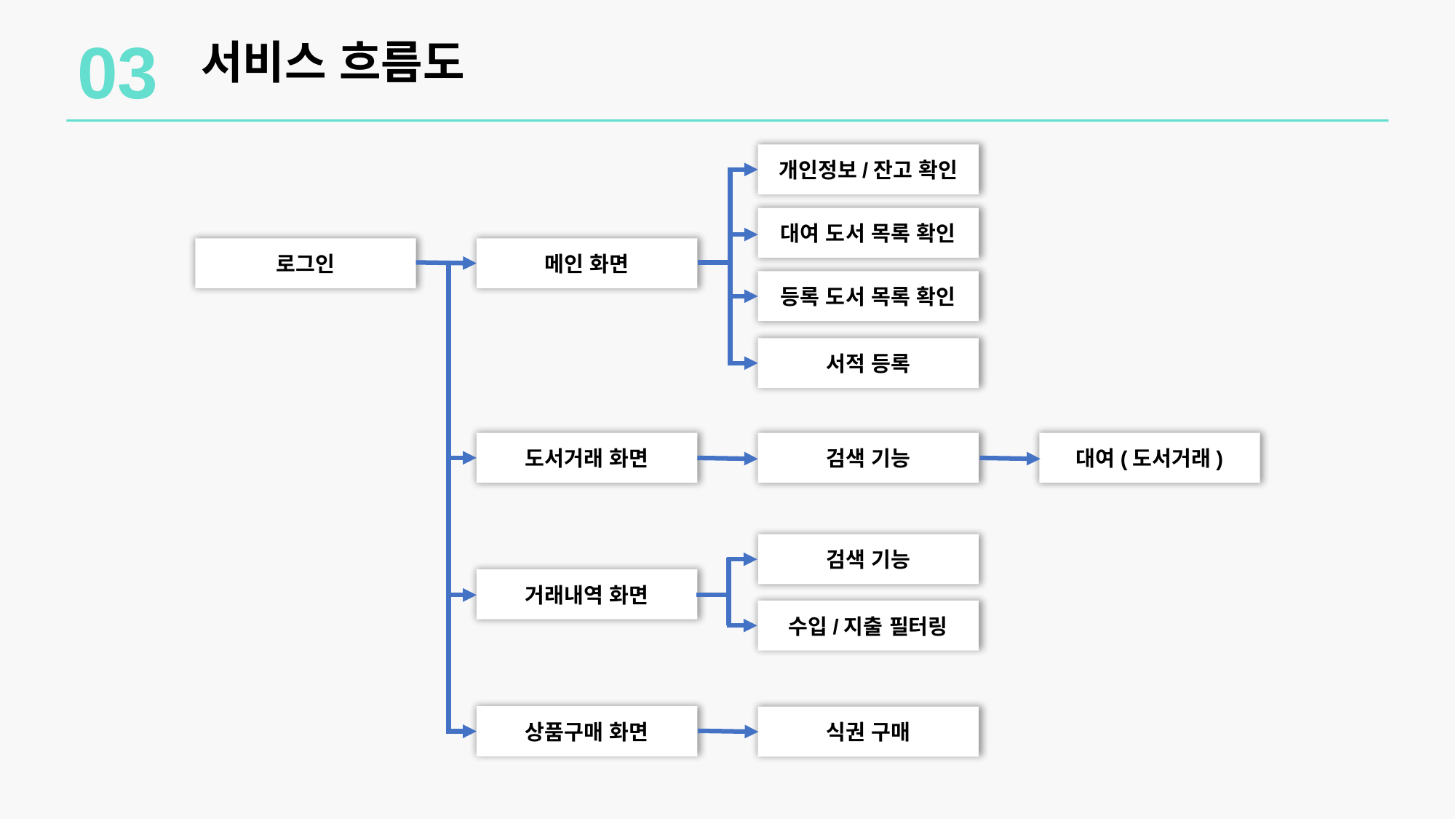

03
서비스 흐름도

개인정보/잔고 확인
대여 도서 목록 확인
로그인
메인 화면
등록 도서 목록 확인
서적 등록
도서거래 화면
검색 기능
대여(도서거래)
검색 기능
거래내역 화면
수입/지출 필터링
상품구매 화면
식권 구매